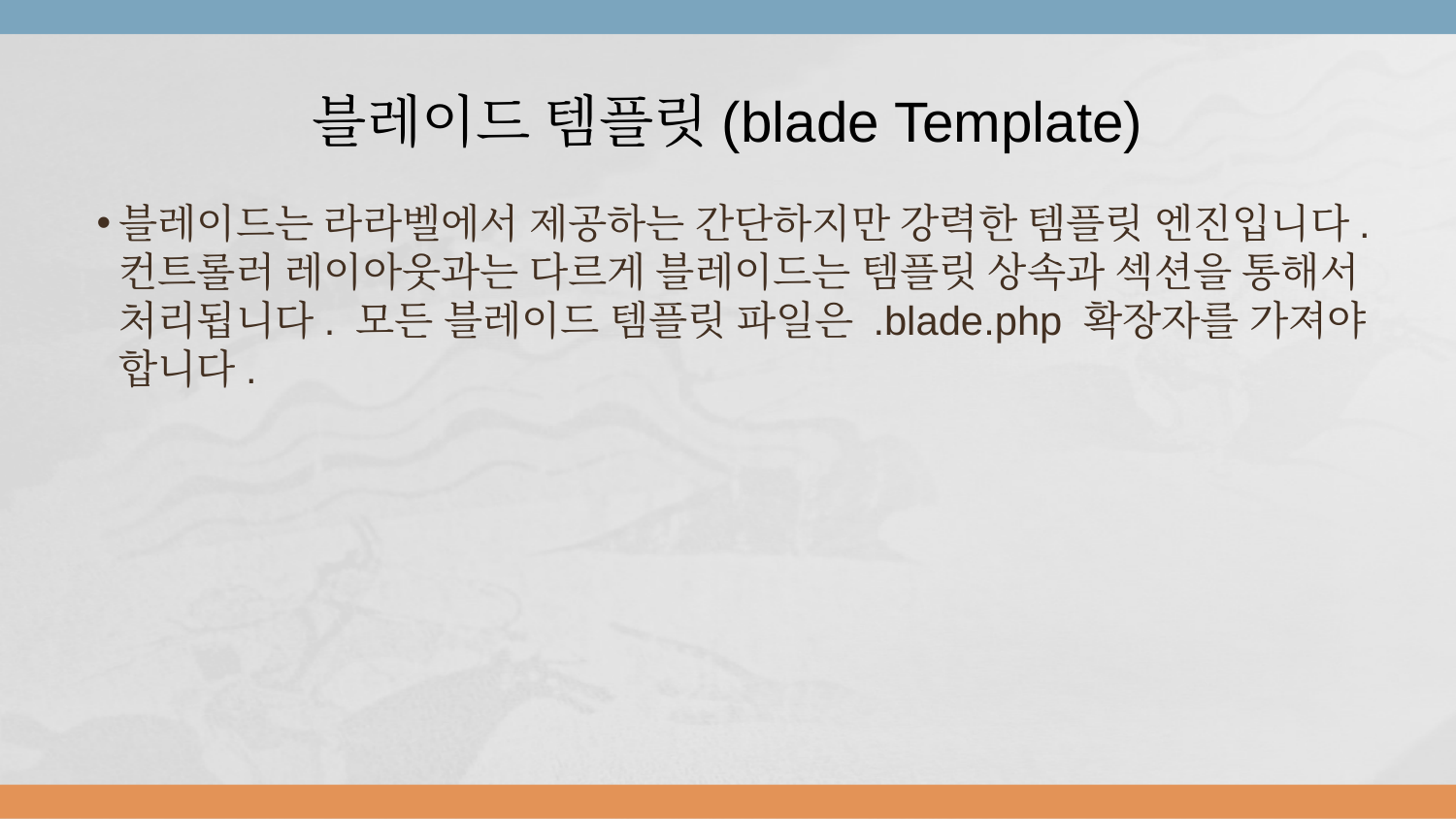

# 블레이드 템플릿(blade Template)
블레이드는 라라벨에서 제공하는 간단하지만 강력한 템플릿 엔진입니다. 컨트롤러 레이아웃과는 다르게 블레이드는 템플릿 상속과 섹션을 통해서 처리됩니다. 모든 블레이드 템플릿 파일은 .blade.php 확장자를 가져야 합니다.